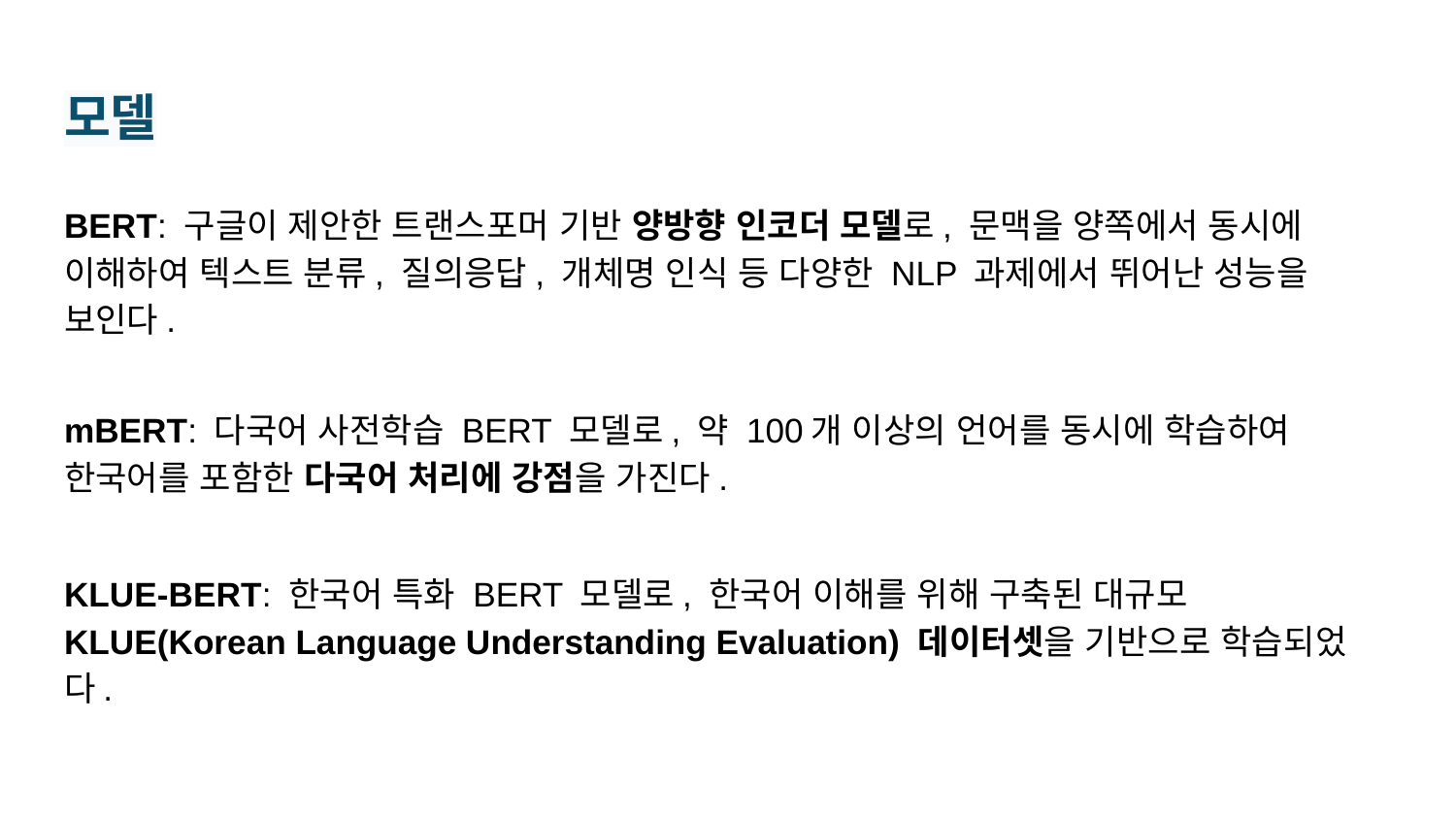

# 모델

BERT: 구글이 제안한 트랜스포머 기반 양방향 인코더 모델로, 문맥을 양쪽에서 동시에 이해하여 텍스트 분류, 질의응답, 개체명 인식 등 다양한 NLP 과제에서 뛰어난 성능을 보인다.
mBERT: 다국어 사전학습 BERT 모델로, 약 100개 이상의 언어를 동시에 학습하여 한국어를 포함한 다국어 처리에 강점을 가진다.
KLUE-BERT: 한국어 특화 BERT 모델로, 한국어 이해를 위해 구축된 대규모 KLUE(Korean Language Understanding Evaluation) 데이터셋을 기반으로 학습되었다.